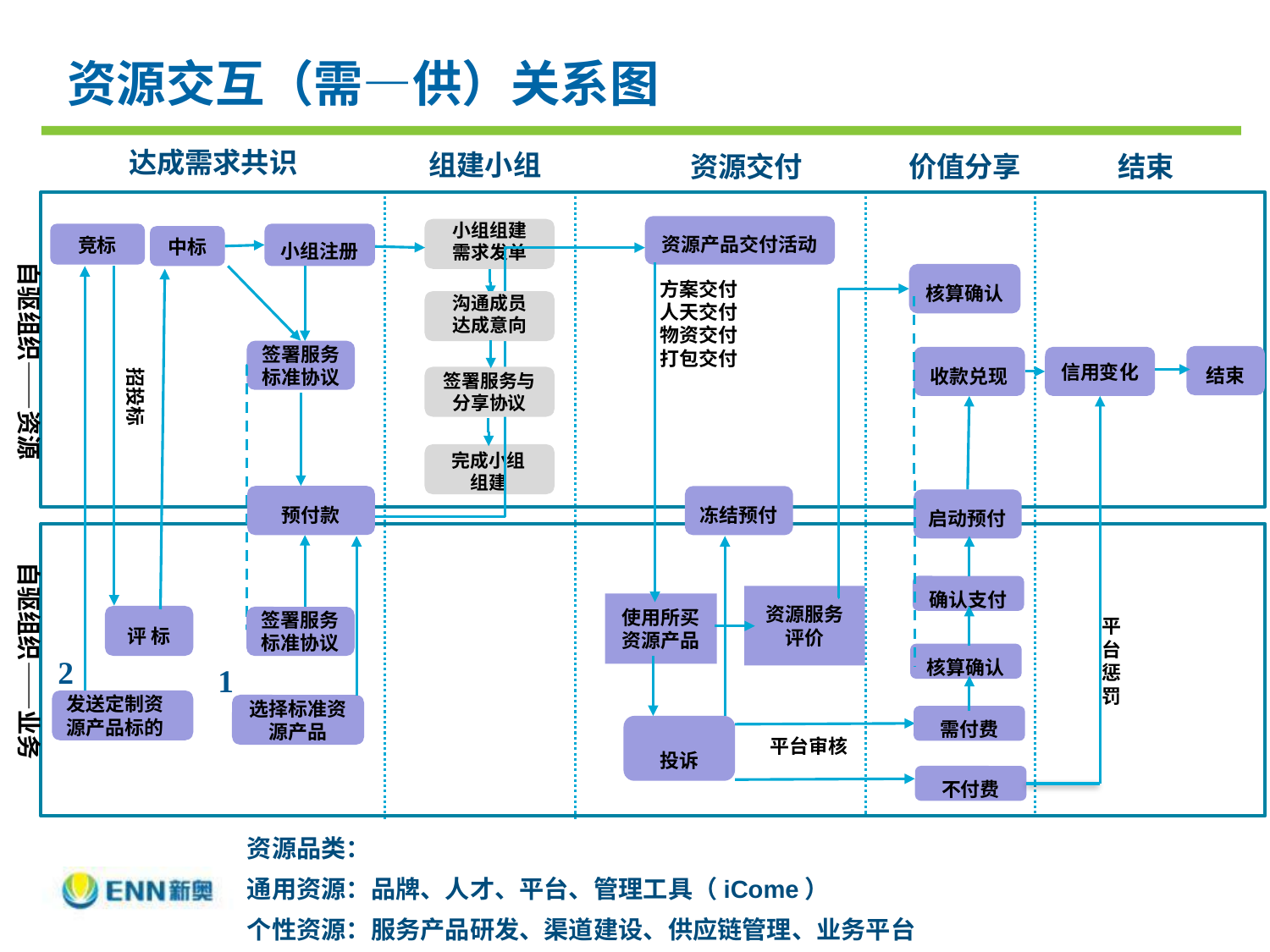

资源交互（需—供）关系图
达成需求共识
组建小组
资源交付
价值分享
结束

小组组建需求发单
资源产品交付活动

竞标
小组注册
中标
自驱组织——资源
核算确认
方案交付
人天交付
物资交付
打包交付

沟通成员达成意向

招投标
签署服务标准协议
结束
收款兑现
信用变化
签署服务与
分享协议
完成小组组建

预付款
冻结预付
启动预付

自驱组织——业务
确认支付
资源服务评价
使用所买资源产品

评 标
平
台
惩
罚
签署服务标准协议
核算确认
2
1
发送定制资源产品标的
选择标准资源产品
需付费
投诉
平台审核
不付费
资源品类：
通用资源：品牌、人才、平台、管理工具（iCome）
个性资源：服务产品研发、渠道建设、供应链管理、业务平台